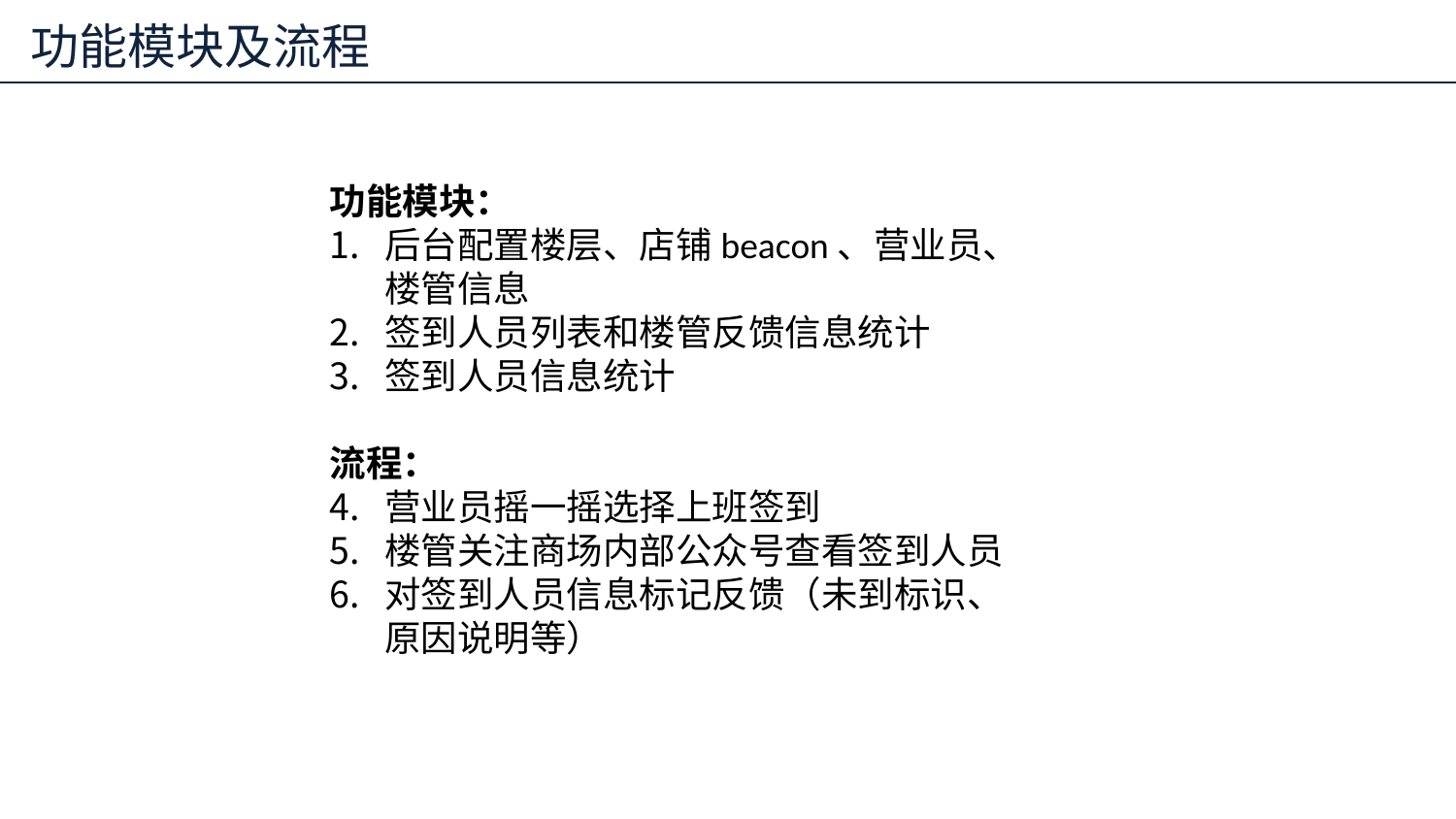

功能模块及流程
功能模块：
后台配置楼层、店铺beacon、营业员、楼管信息
签到人员列表和楼管反馈信息统计
签到人员信息统计

流程：
营业员摇一摇选择上班签到
楼管关注商场内部公众号查看签到人员
对签到人员信息标记反馈（未到标识、原因说明等）